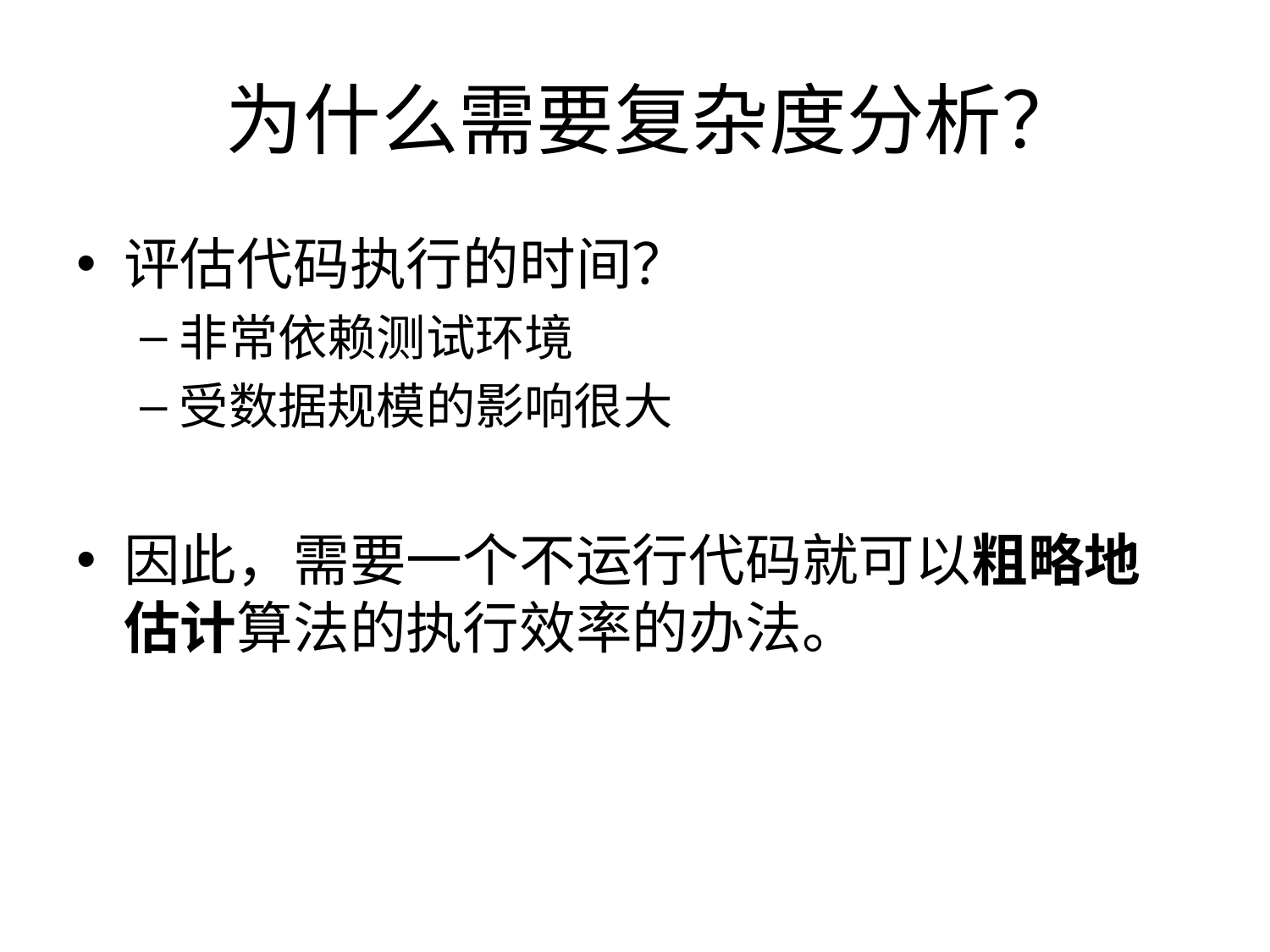

# 为什么需要复杂度分析？
评估代码执行的时间？
非常依赖测试环境
受数据规模的影响很大

因此，需要一个不运行代码就可以粗略地估计算法的执行效率的办法。